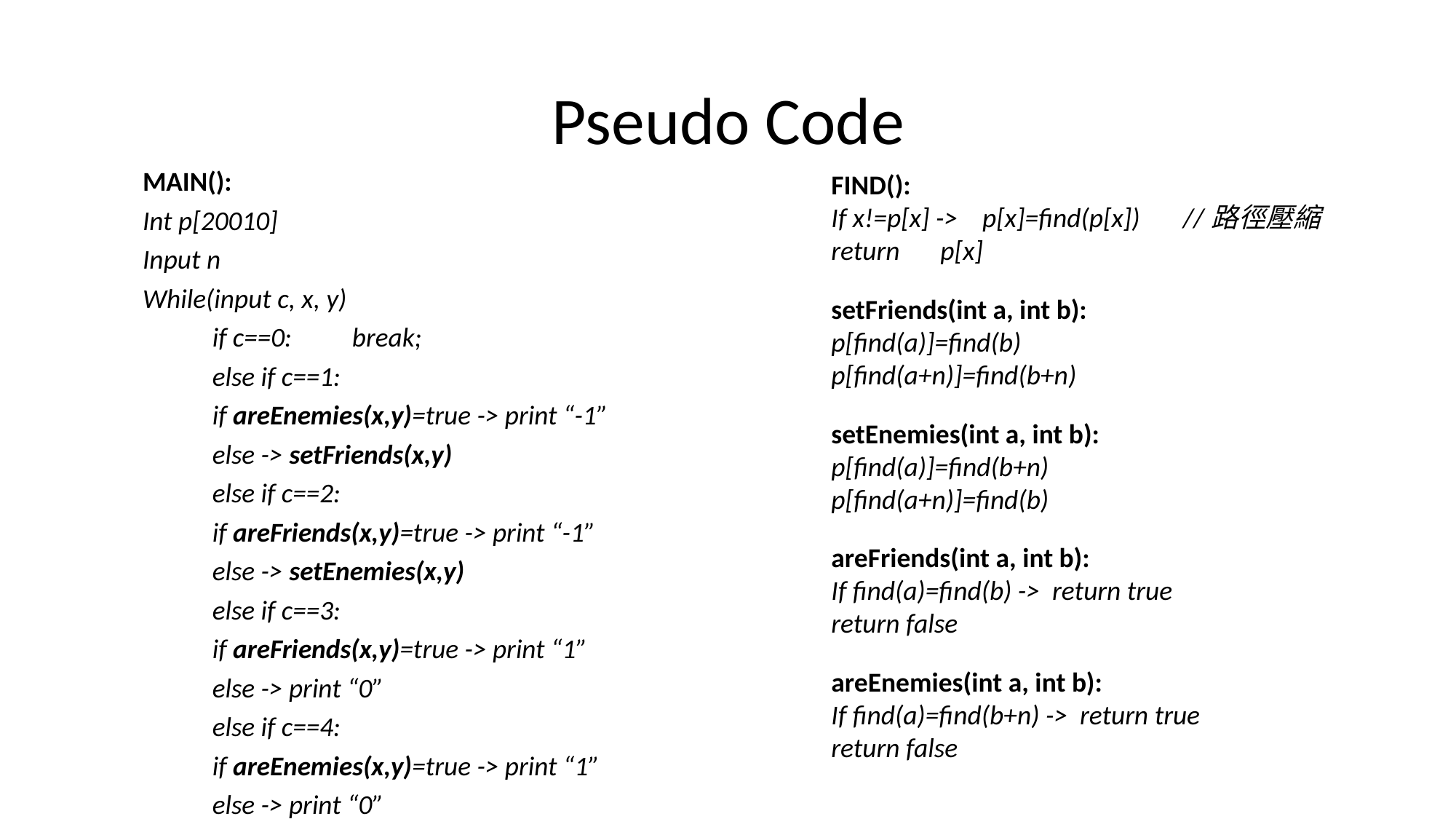

# Pseudo Code
MAIN():
Int p[20010]
Input n
While(input c, x, y)
	if c==0:	break;
	else if c==1:
		if areEnemies(x,y)=true -> print “-1”
		else -> setFriends(x,y)
	else if c==2:
		if areFriends(x,y)=true -> print “-1”
		else -> setEnemies(x,y)
	else if c==3:
		if areFriends(x,y)=true -> print “1”
		else -> print “0”
	else if c==4:
		if areEnemies(x,y)=true -> print “1”
		else -> print “0”

FIND():
If x!=p[x] ->    p[x]=find(p[x])       //路徑壓縮
return	p[x]
setFriends(int a, int b):
p[find(a)]=find(b)
p[find(a+n)]=find(b+n)
setEnemies(int a, int b):
p[find(a)]=find(b+n)
p[find(a+n)]=find(b)
areFriends(int a, int b):
If find(a)=find(b) ->  return true
return false
areEnemies(int a, int b):
If find(a)=find(b+n) ->  return true
return false